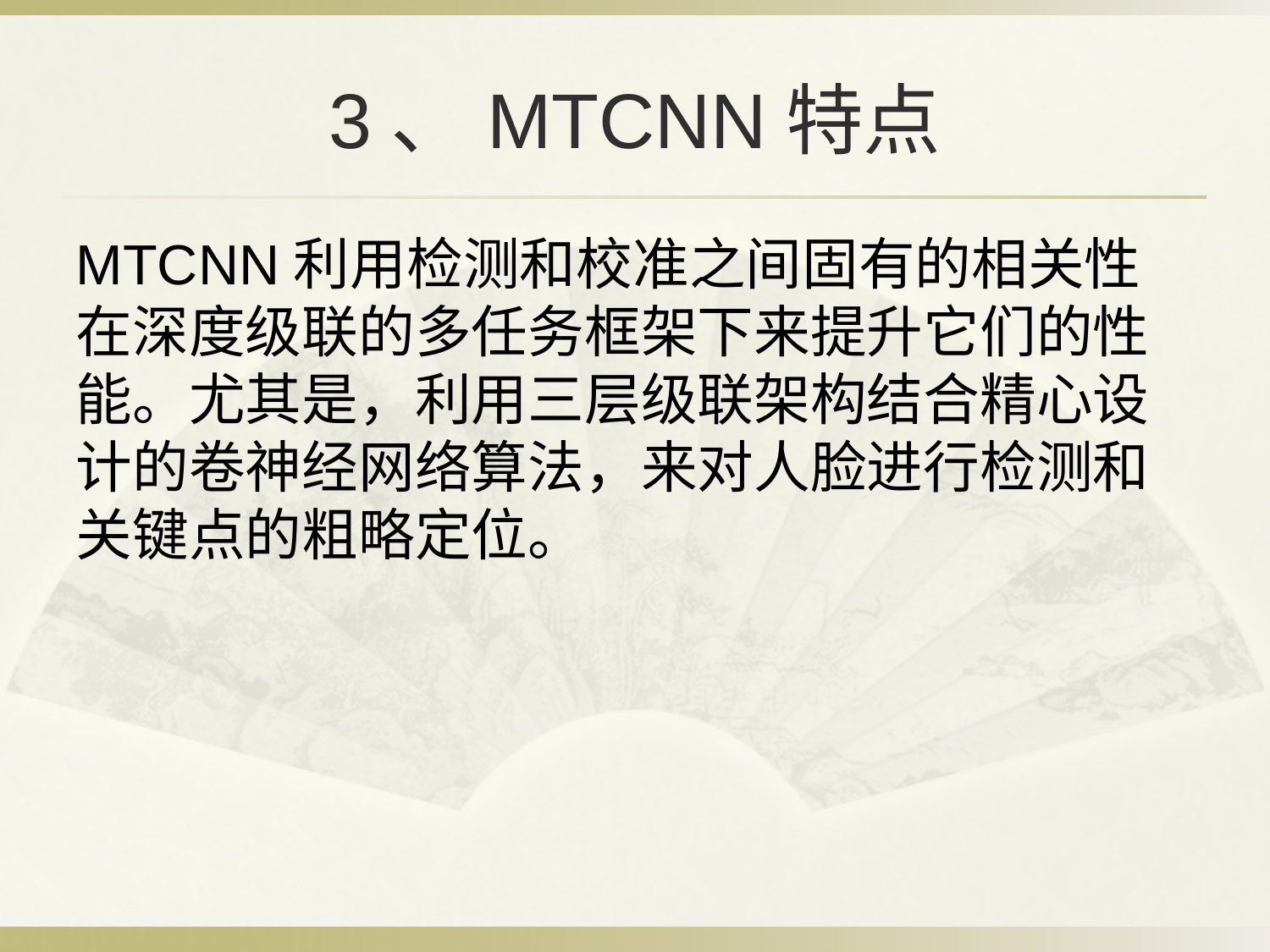

# 3、MTCNN特点
MTCNN利用检测和校准之间固有的相关性在深度级联的多任务框架下来提升它们的性能。尤其是，利用三层级联架构结合精心设计的卷神经网络算法，来对人脸进行检测和关键点的粗略定位。